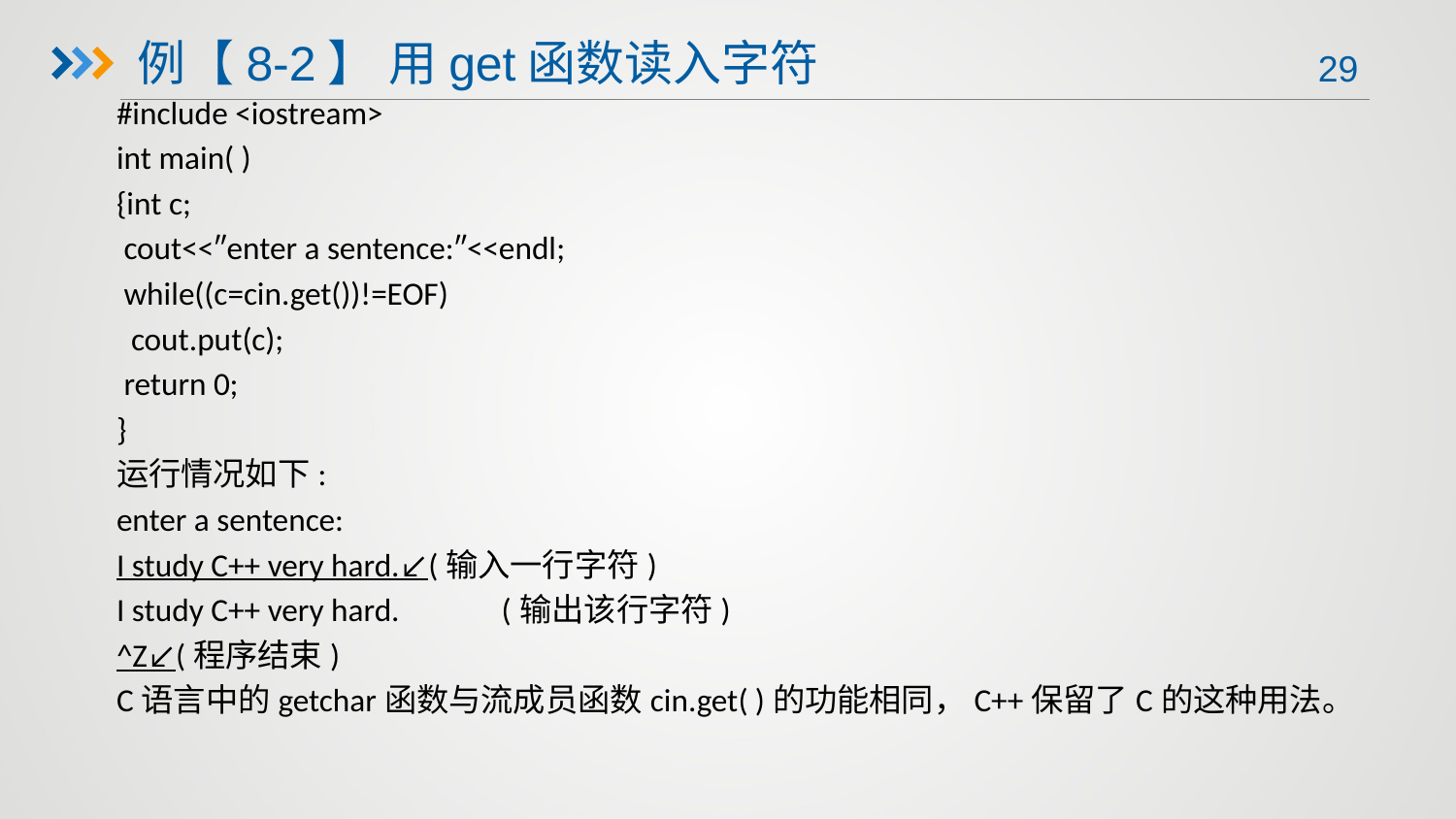

例【8-2】 用get函数读入字符
#include <iostream>
int main( )
{int c;
 cout<<″enter a sentence:″<<endl;
 while((c=cin.get())!=EOF)
  cout.put(c);
 return 0;
}
运行情况如下:
enter a sentence:
I study C++ very hard.↙(输入一行字符)
I study C++ very hard.              (输出该行字符)
^Z↙(程序结束)
C语言中的getchar函数与流成员函数cin.get( )的功能相同，C++保留了C的这种用法。